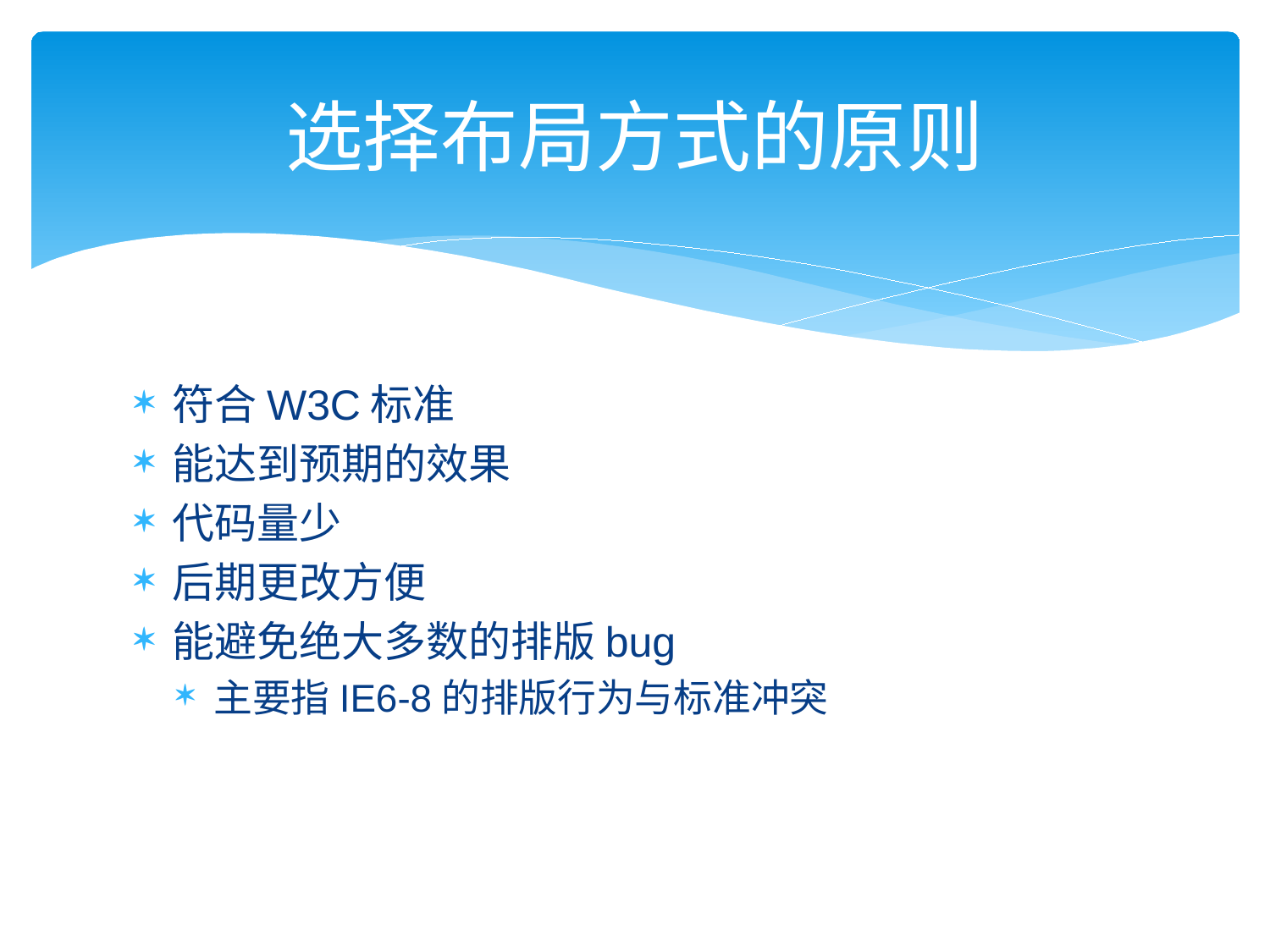

# 选择布局方式的原则
符合W3C标准
能达到预期的效果
代码量少
后期更改方便
能避免绝大多数的排版bug
主要指IE6-8的排版行为与标准冲突